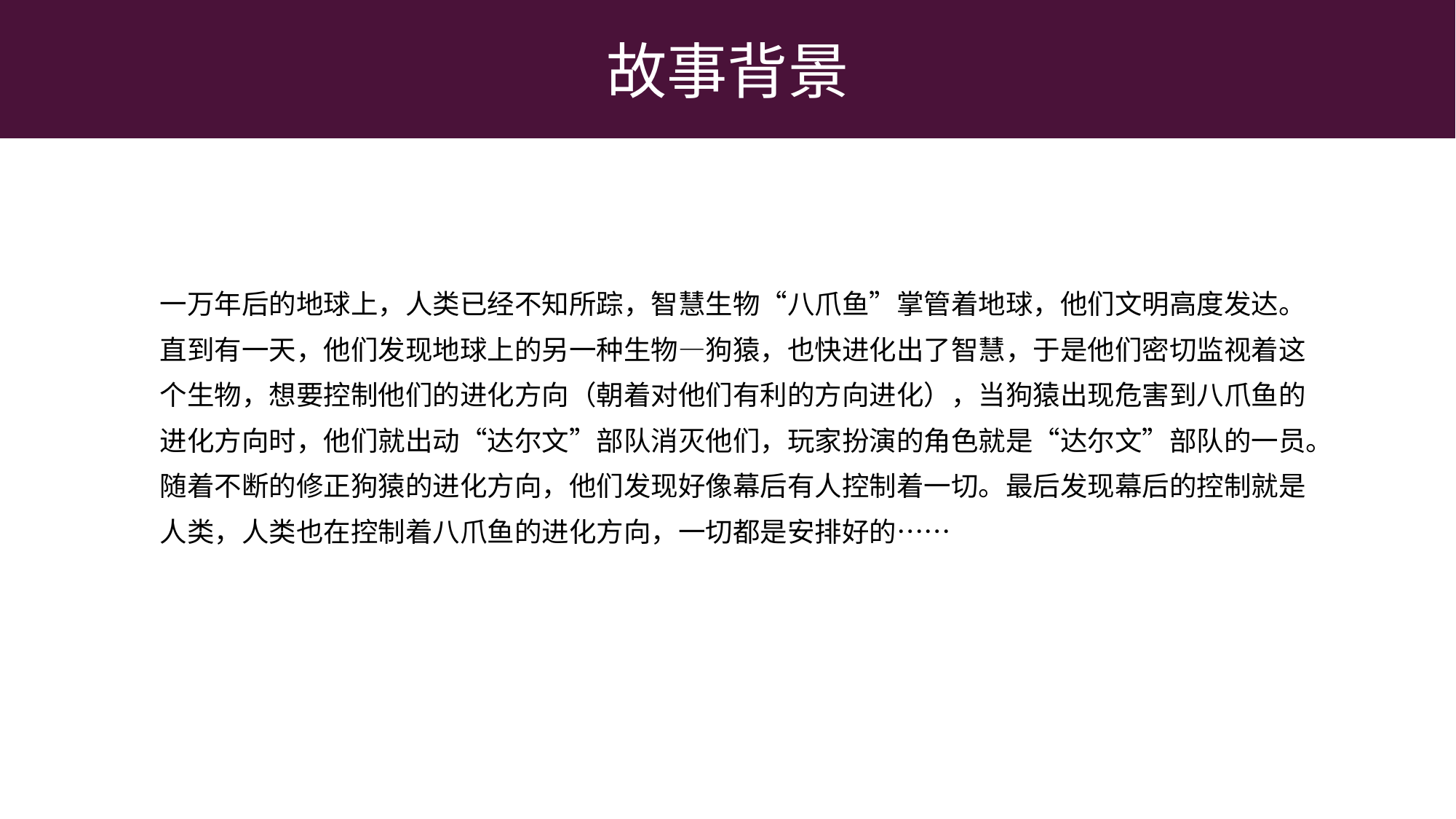

故事背景
一万年后的地球上，人类已经不知所踪，智慧生物“八爪鱼”掌管着地球，他们文明高度发达。直到有一天，他们发现地球上的另一种生物—狗猿，也快进化出了智慧，于是他们密切监视着这个生物，想要控制他们的进化方向（朝着对他们有利的方向进化），当狗猿出现危害到八爪鱼的进化方向时，他们就出动“达尔文”部队消灭他们，玩家扮演的角色就是“达尔文”部队的一员。随着不断的修正狗猿的进化方向，他们发现好像幕后有人控制着一切。最后发现幕后的控制就是人类，人类也在控制着八爪鱼的进化方向，一切都是安排好的……